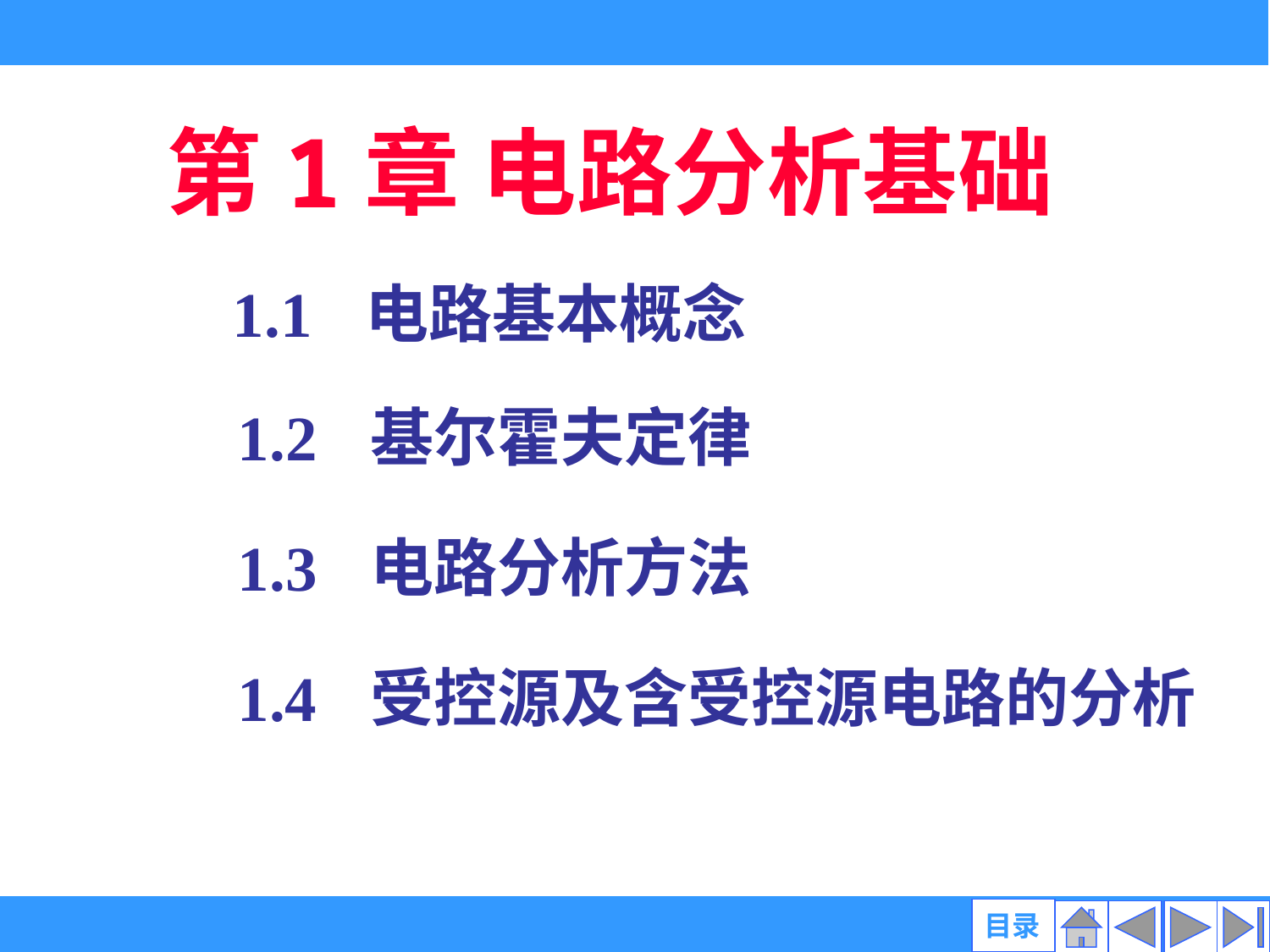

第1章 电路分析基础
 1.1 电路基本概念
1.2 基尔霍夫定律
1.3 电路分析方法
1.4 受控源及含受控源电路的分析